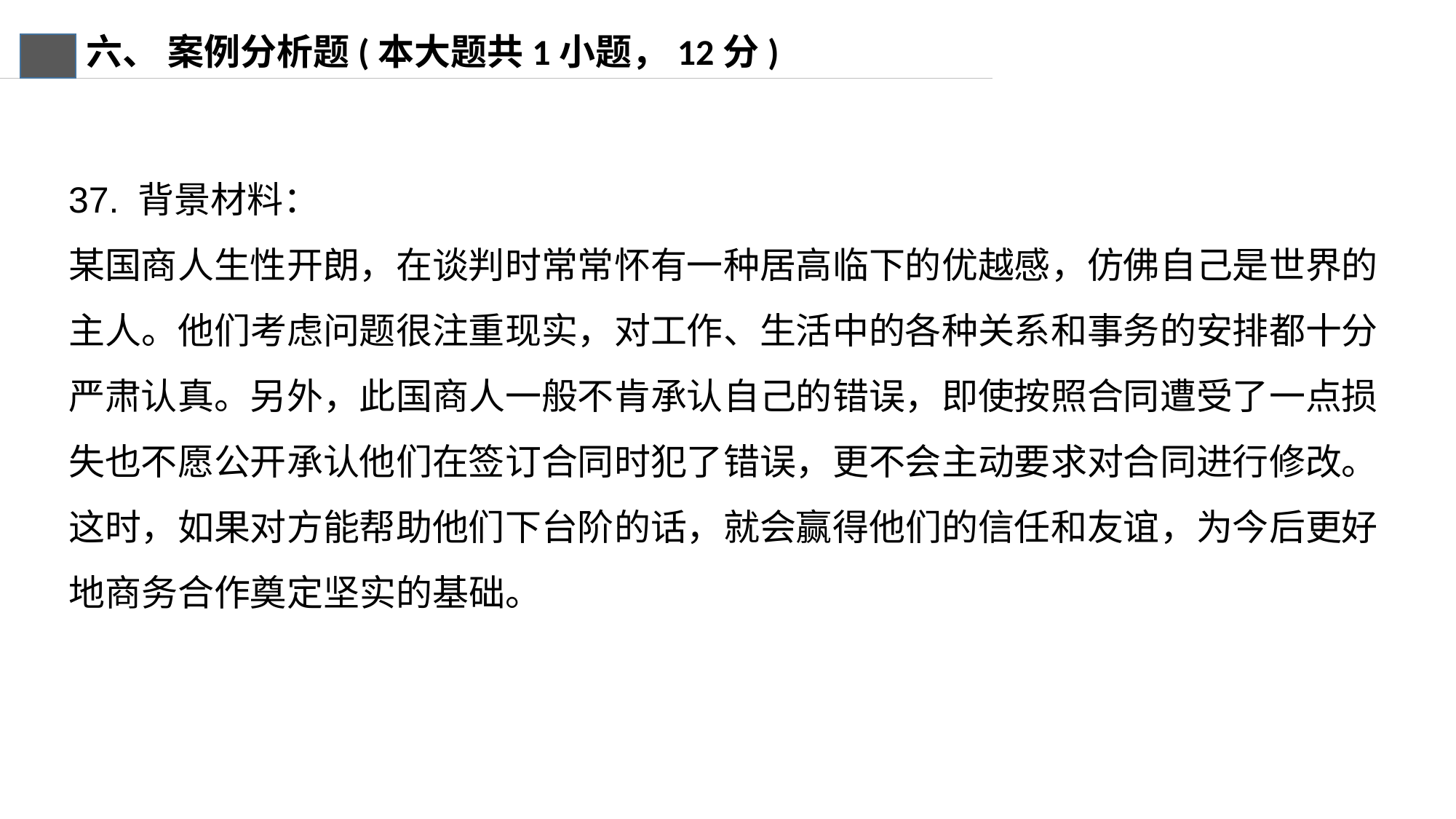

六、 案例分析题(本大题共1小题，12分)

37. 背景材料：
某国商人生性开朗，在谈判时常常怀有一种居高临下的优越感，仿佛自己是世界的主人。他们考虑问题很注重现实，对工作、生活中的各种关系和事务的安排都十分严肃认真。另外，此国商人一般不肯承认自己的错误，即使按照合同遭受了一点损失也不愿公开承认他们在签订合同时犯了错误，更不会主动要求对合同进行修改。这时，如果对方能帮助他们下台阶的话，就会赢得他们的信任和友谊，为今后更好地商务合作奠定坚实的基础。